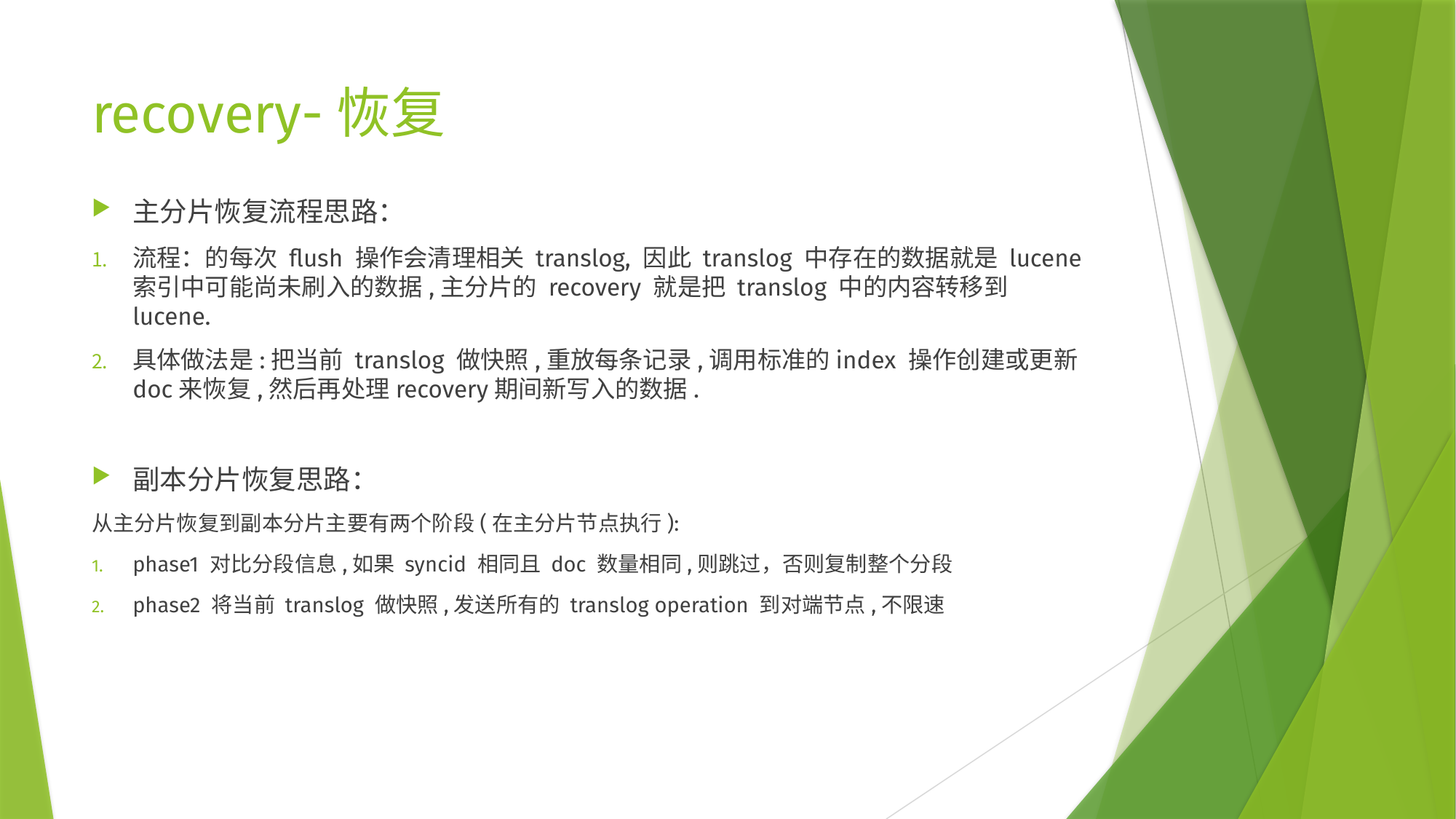

# recovery-恢复
主分片恢复流程思路：
流程：的每次 flush 操作会清理相关 translog, 因此 translog 中存在的数据就是 lucene 索引中可能尚未刷入的数据,主分片的 recovery 就是把 translog 中的内容转移到 lucene.
具体做法是:把当前 translog 做快照,重放每条记录,调用标准的index 操作创建或更新 doc来恢复,然后再处理recovery期间新写入的数据.

副本分片恢复思路：
从主分片恢复到副本分片主要有两个阶段(在主分片节点执行):
phase1 对比分段信息,如果 syncid 相同且 doc 数量相同,则跳过，否则复制整个分段
phase2 将当前 translog 做快照,发送所有的 translog operation 到对端节点,不限速